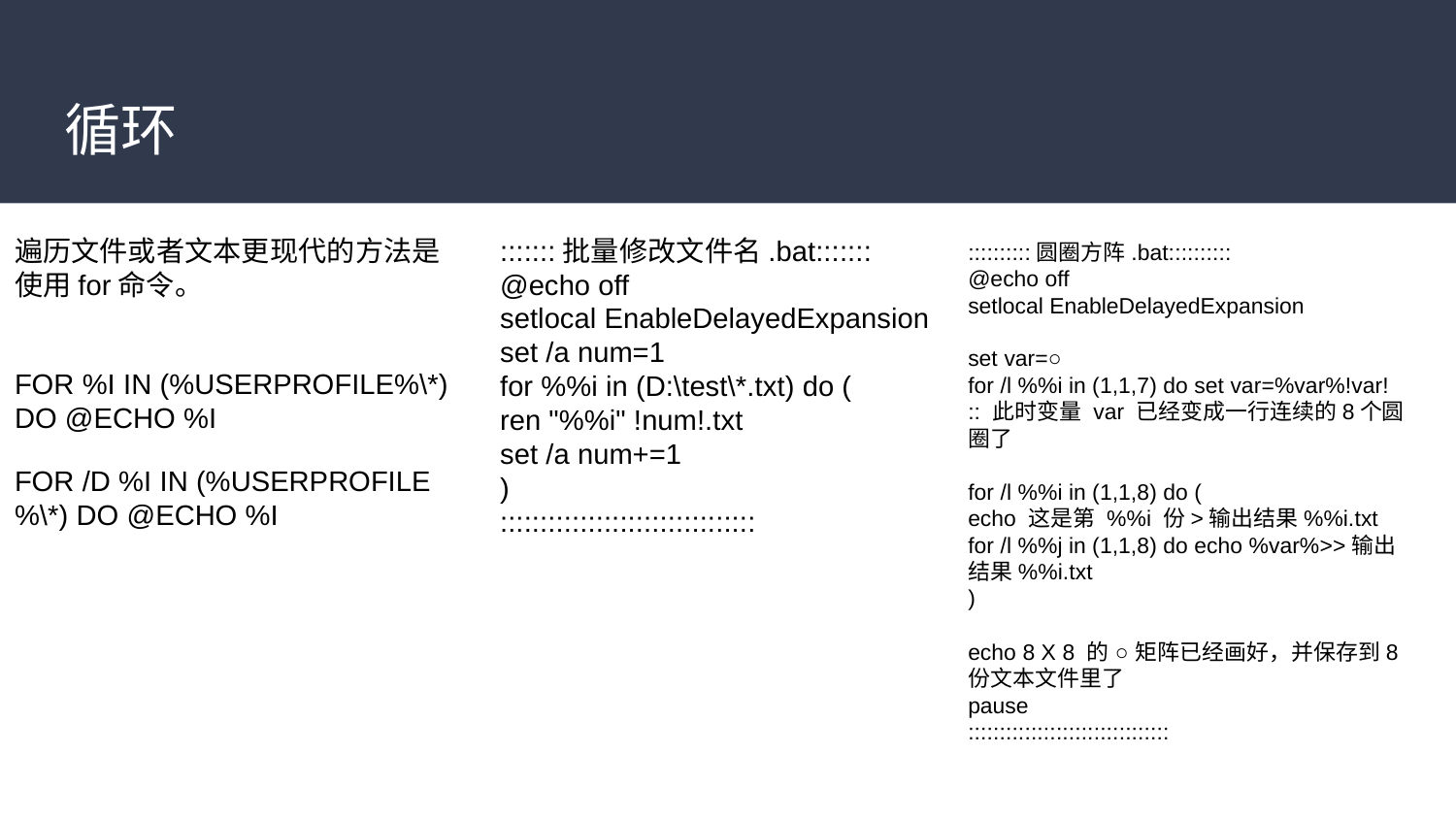

# 循环
遍历文件或者文本更现代的方法是使用for命令。
:::::::批量修改文件名.bat:::::::
@echo off
setlocal EnableDelayedExpansion
set /a num=1
for %%i in (D:\test\*.txt) do (
ren "%%i" !num!.txt
set /a num+=1
)
::::::::::::::::::::::::::::::::
::::::::::圆圈方阵.bat::::::::::
@echo off
setlocal EnableDelayedExpansion

set var=○
for /l %%i in (1,1,7) do set var=%var%!var!
:: 此时变量 var 已经变成一行连续的8个圆圈了

for /l %%i in (1,1,8) do (
echo 这是第 %%i 份>输出结果%%i.txt
for /l %%j in (1,1,8) do echo %var%>>输出结果%%i.txt
)

echo 8 X 8 的 ○ 矩阵已经画好，并保存到8份文本文件里了
pause
::::::::::::::::::::::::::::::::
FOR %I IN (%USERPROFILE%\*) DO @ECHO %I

FOR /D %I IN (%USERPROFILE%\*) DO @ECHO %I